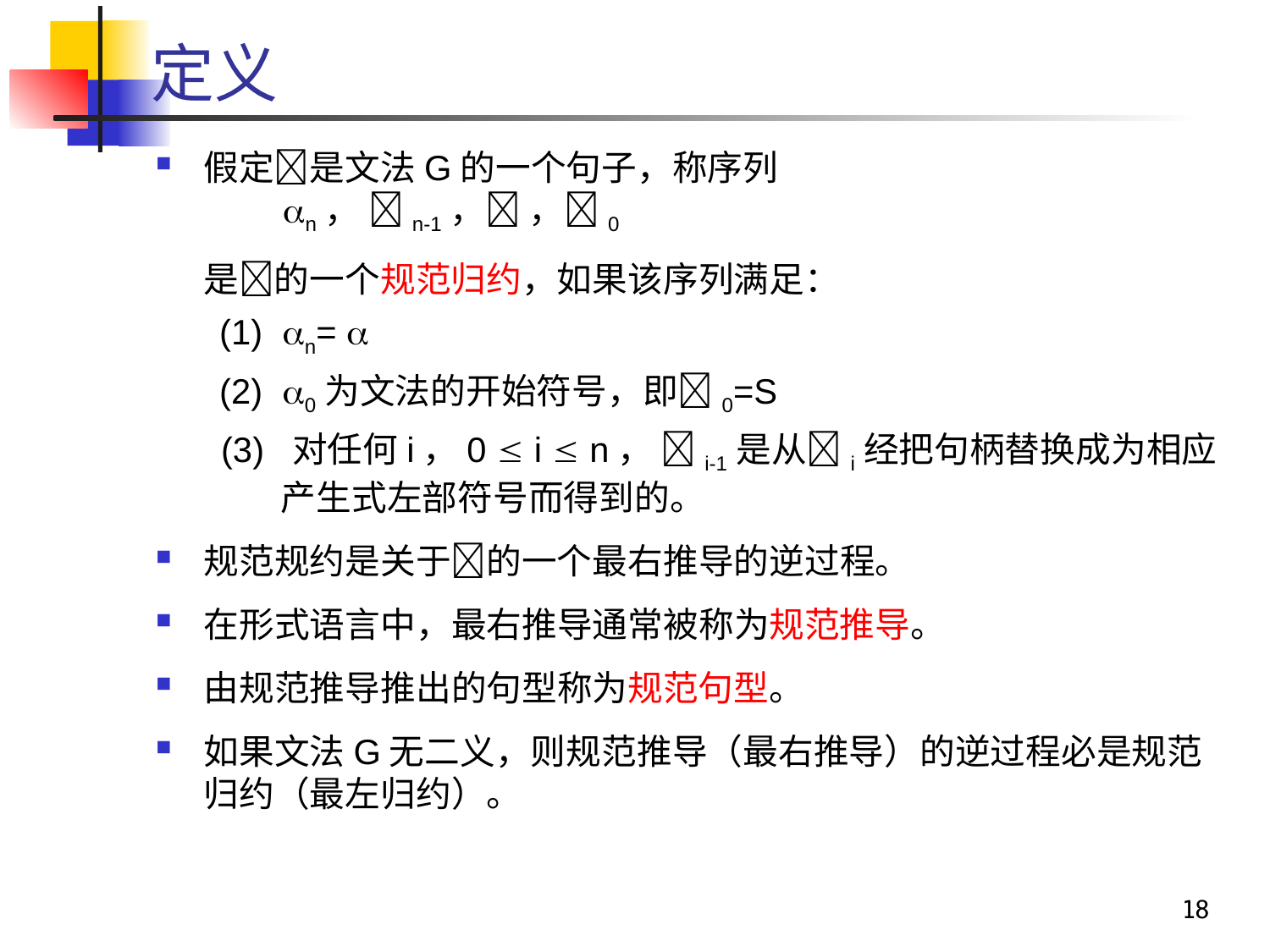

# 定义
假定α是文法G的一个句子，称序列
αn， αn-1，… ，α0
	是α的一个规范归约，如果该序列满足：
(1)  αn= α
(2)  α0为文法的开始符号，即α0=S
(3)  对任何i，0 ≤ i ≤ n， αi-1是从αi经把句柄替换成为相应产生式左部符号而得到的。
规范规约是关于α的一个最右推导的逆过程。
在形式语言中，最右推导通常被称为规范推导。
由规范推导推出的句型称为规范句型。
如果文法G无二义，则规范推导（最右推导）的逆过程必是规范归约（最左归约）。

18